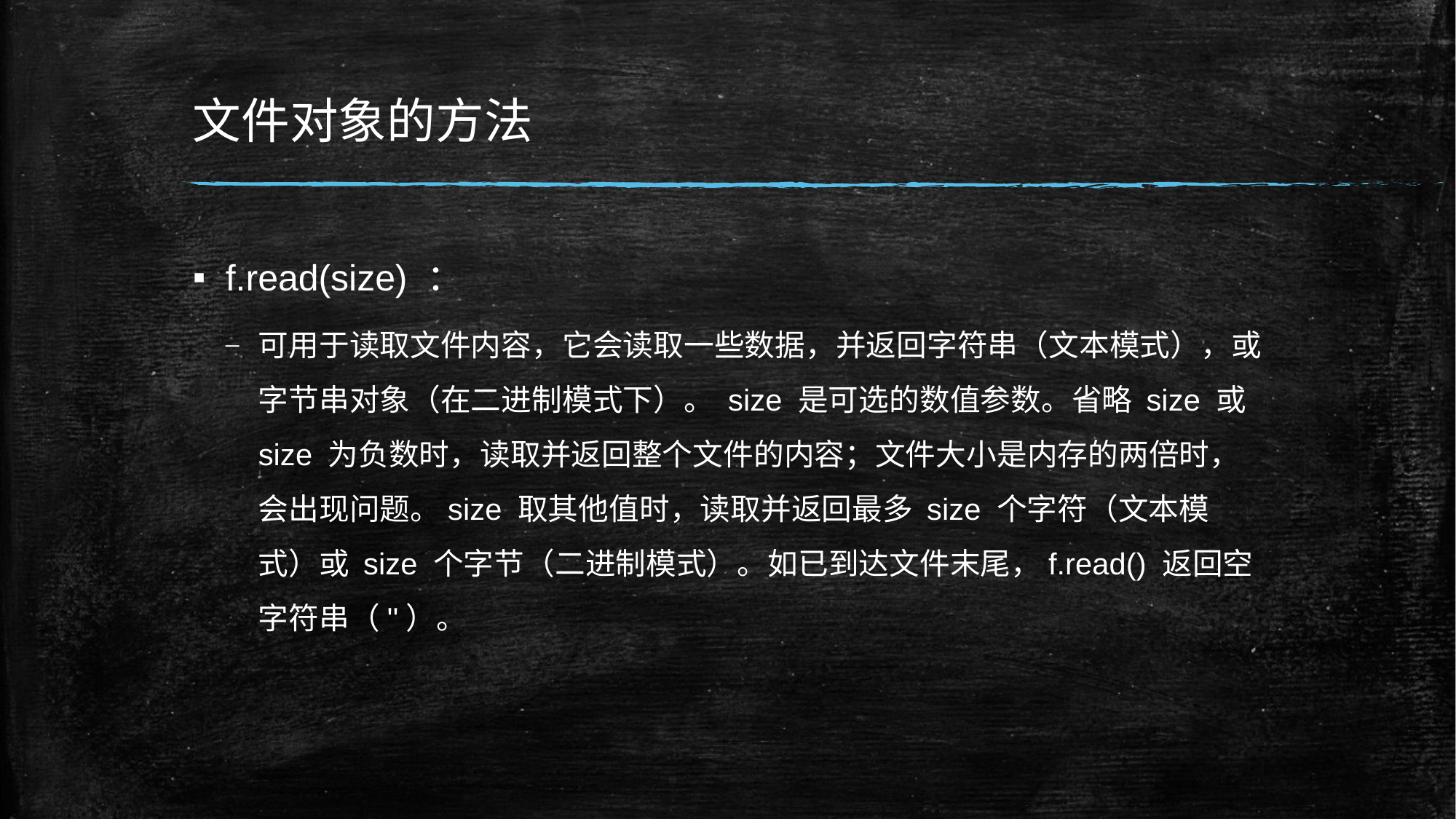

# 文件对象的方法
f.read(size) ：
可用于读取文件内容，它会读取一些数据，并返回字符串（文本模式），或字节串对象（在二进制模式下）。 size 是可选的数值参数。省略 size 或 size 为负数时，读取并返回整个文件的内容；文件大小是内存的两倍时，会出现问题。size 取其他值时，读取并返回最多 size 个字符（文本模式）或 size 个字节（二进制模式）。如已到达文件末尾，f.read() 返回空字符串（''）。